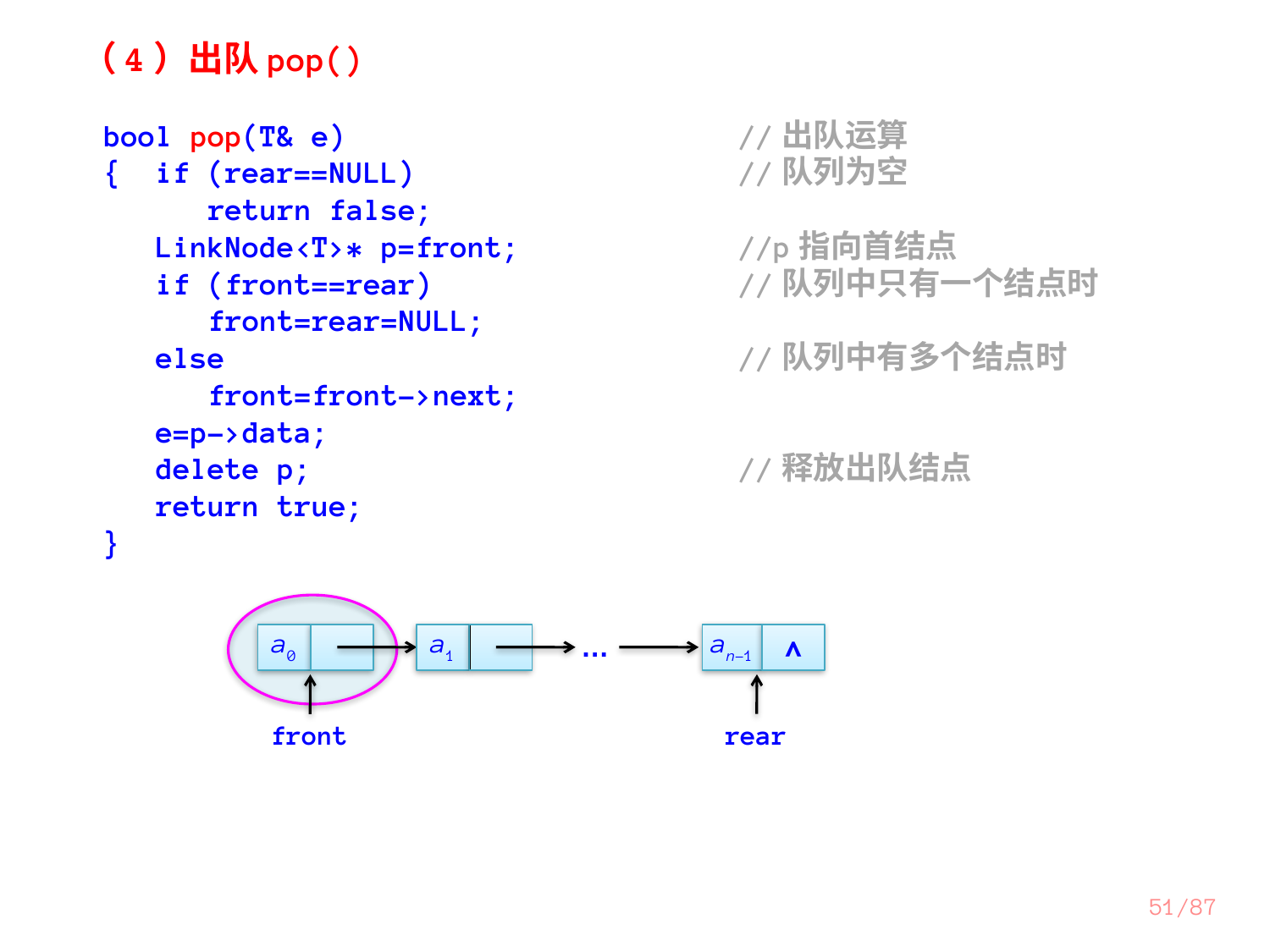

（4）出队pop()
bool pop(T& e)				//出队运算
{  if (rear==NULL)			//队列为空
      return false;
   LinkNode<T>* p=front;		//p指向首结点
   if (front==rear)			//队列中只有一个结点时
      front=rear=NULL;
   else					//队列中有多个结点时
      front=front->next;
   e=p->data;
   delete p;				//释放出队结点
   return true;
}

a0

a1

an-1
∧

…

front
rear
51/87